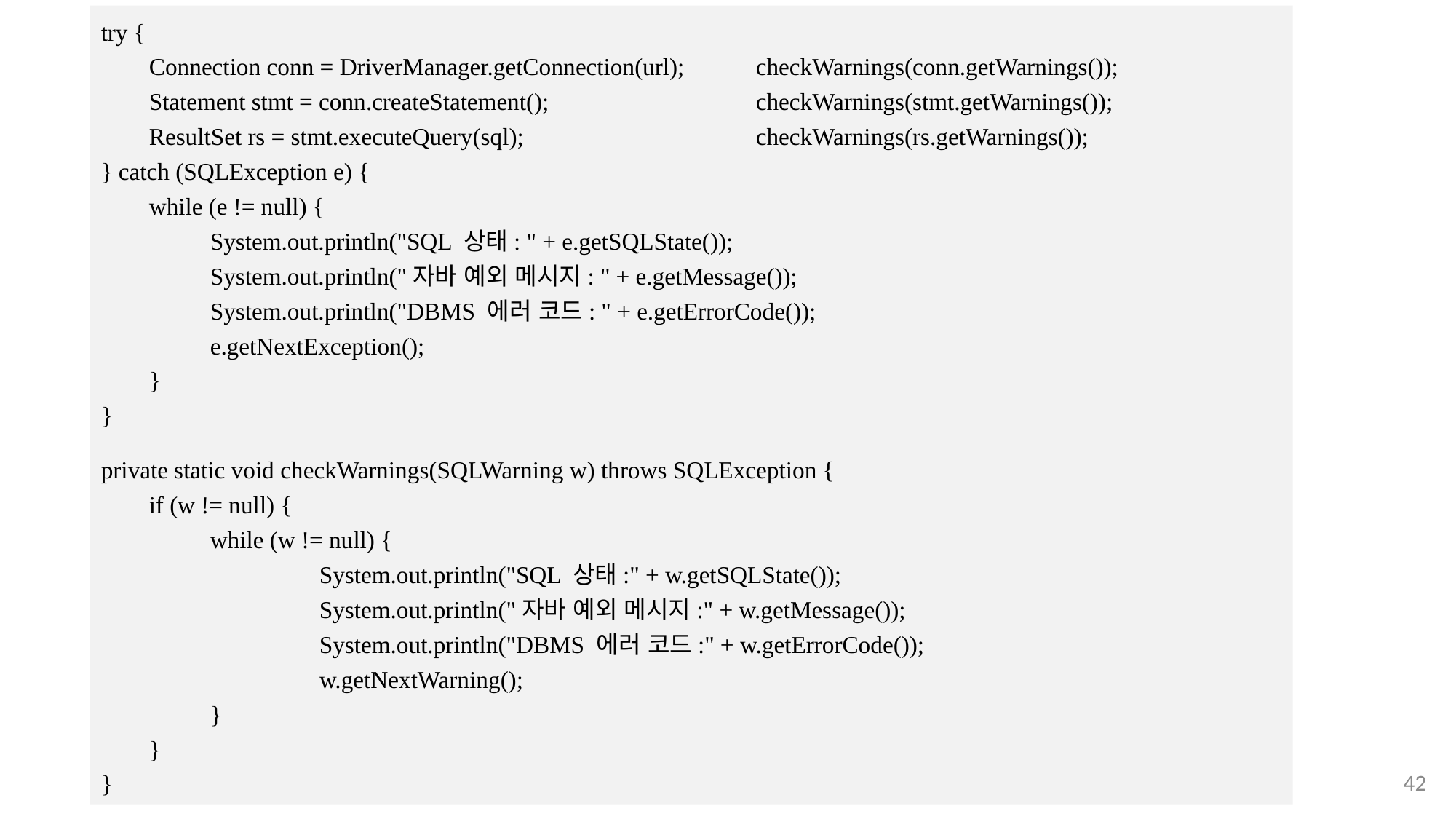

try {
        Connection conn = DriverManager.getConnection(url);	checkWarnings(conn.getWarnings());
        Statement stmt = conn.createStatement();		checkWarnings(stmt.getWarnings());
        ResultSet rs = stmt.executeQuery(sql);			checkWarnings(rs.getWarnings());
} catch (SQLException e) {
        while (e != null) {
	System.out.println("SQL 상태: " + e.getSQLState());
	System.out.println("자바 예외 메시지: " + e.getMessage());
	System.out.println("DBMS 에러 코드: " + e.getErrorCode());
	e.getNextException();
        }
}

private static void checkWarnings(SQLWarning w) throws SQLException {
        if (w != null) {
	while (w != null) {
		System.out.println("SQL 상태:" + w.getSQLState());
		System.out.println("자바 예외 메시지:" + w.getMessage());
		System.out.println("DBMS 에러 코드:" + w.getErrorCode());
		w.getNextWarning();
	}
        }
}
42